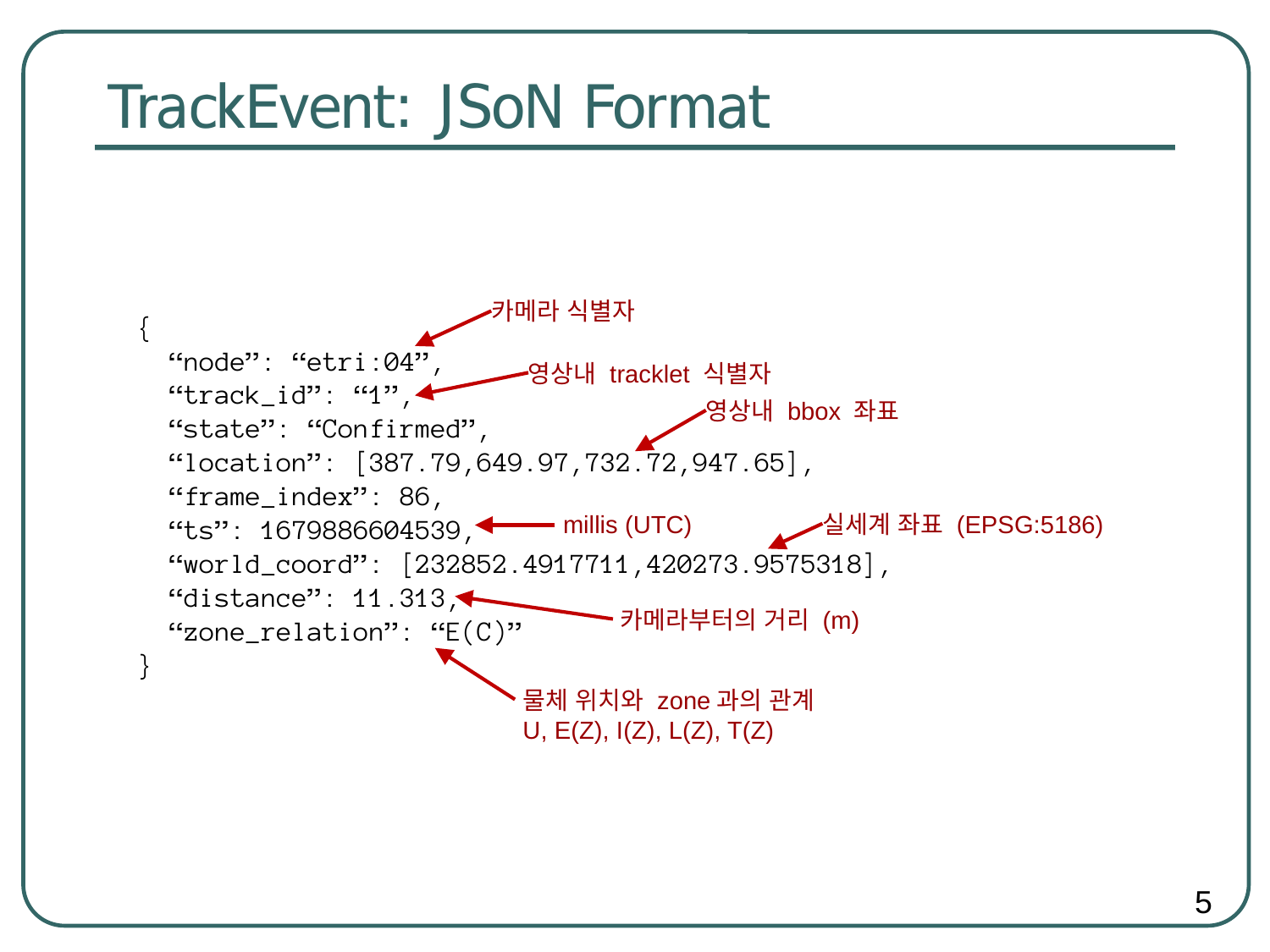

# TrackEvent: JSoN Format
카메라 식별자
{
  “node”: “etri:04”,
  “track_id”: “1”,
  “state”: “Confirmed”,
  “location”: [387.79,649.97,732.72,947.65],
  “frame_index”: 86,
  “ts”: 1679886604539,
  “world_coord”: [232852.4917711,420273.9575318],
  “distance”: 11.313,
  “zone_relation”: “E(C)”
}
영상내 tracklet 식별자
영상내 bbox 좌표
millis (UTC)
실세계 좌표 (EPSG:5186)
카메라부터의 거리 (m)
물체 위치와 zone과의 관계
U, E(Z), I(Z), L(Z), T(Z)
5